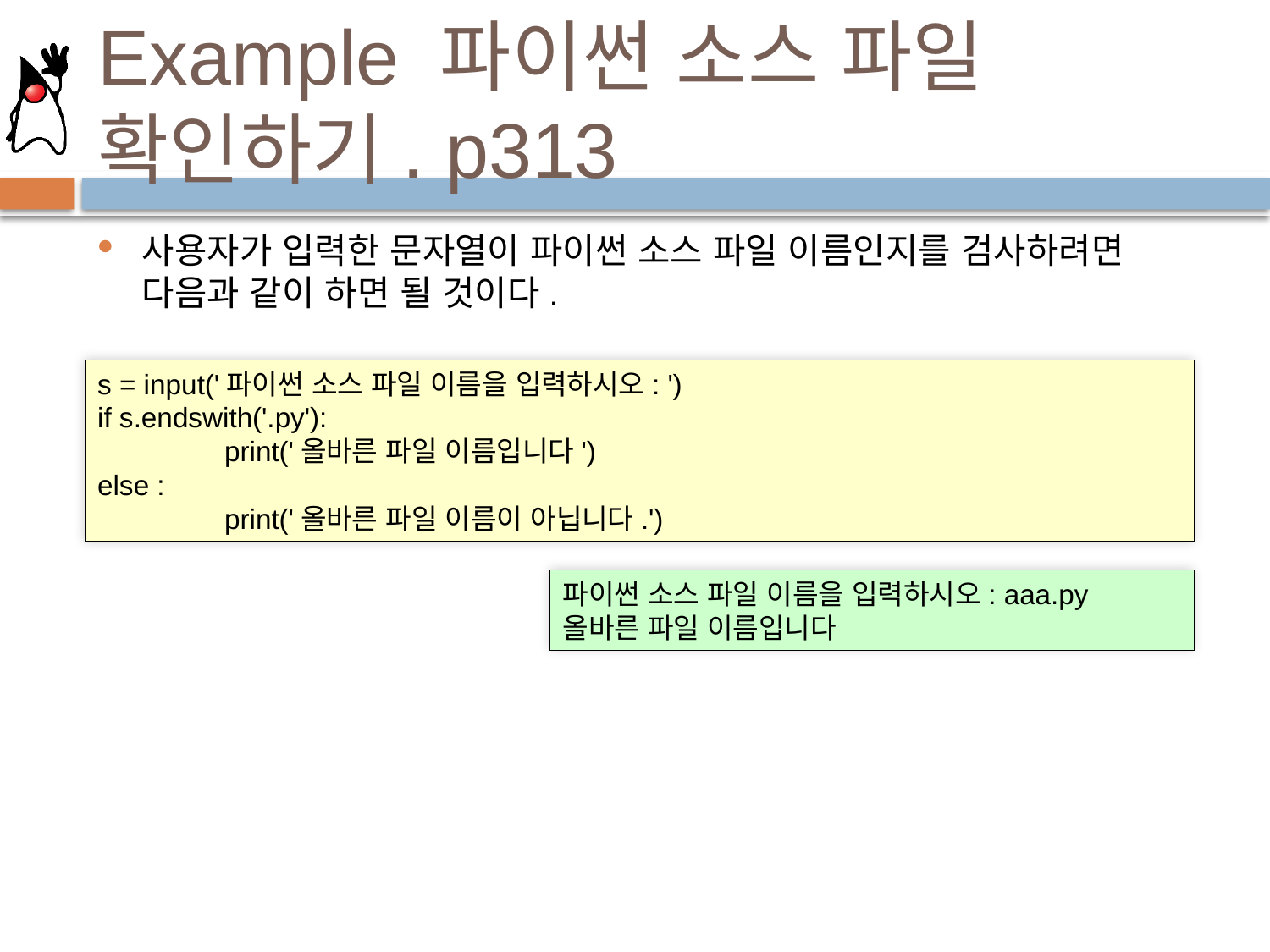

# Example 파이썬 소스 파일 확인하기. p313
사용자가 입력한 문자열이 파이썬 소스 파일 이름인지를 검사하려면 다음과 같이 하면 될 것이다.
s = input('파이썬 소스 파일 이름을 입력하시오: ')
if s.endswith('.py'):
	print('올바른 파일 이름입니다')
else :
	print('올바른 파일 이름이 아닙니다.')
파이썬 소스 파일 이름을 입력하시오: aaa.py
올바른 파일 이름입니다